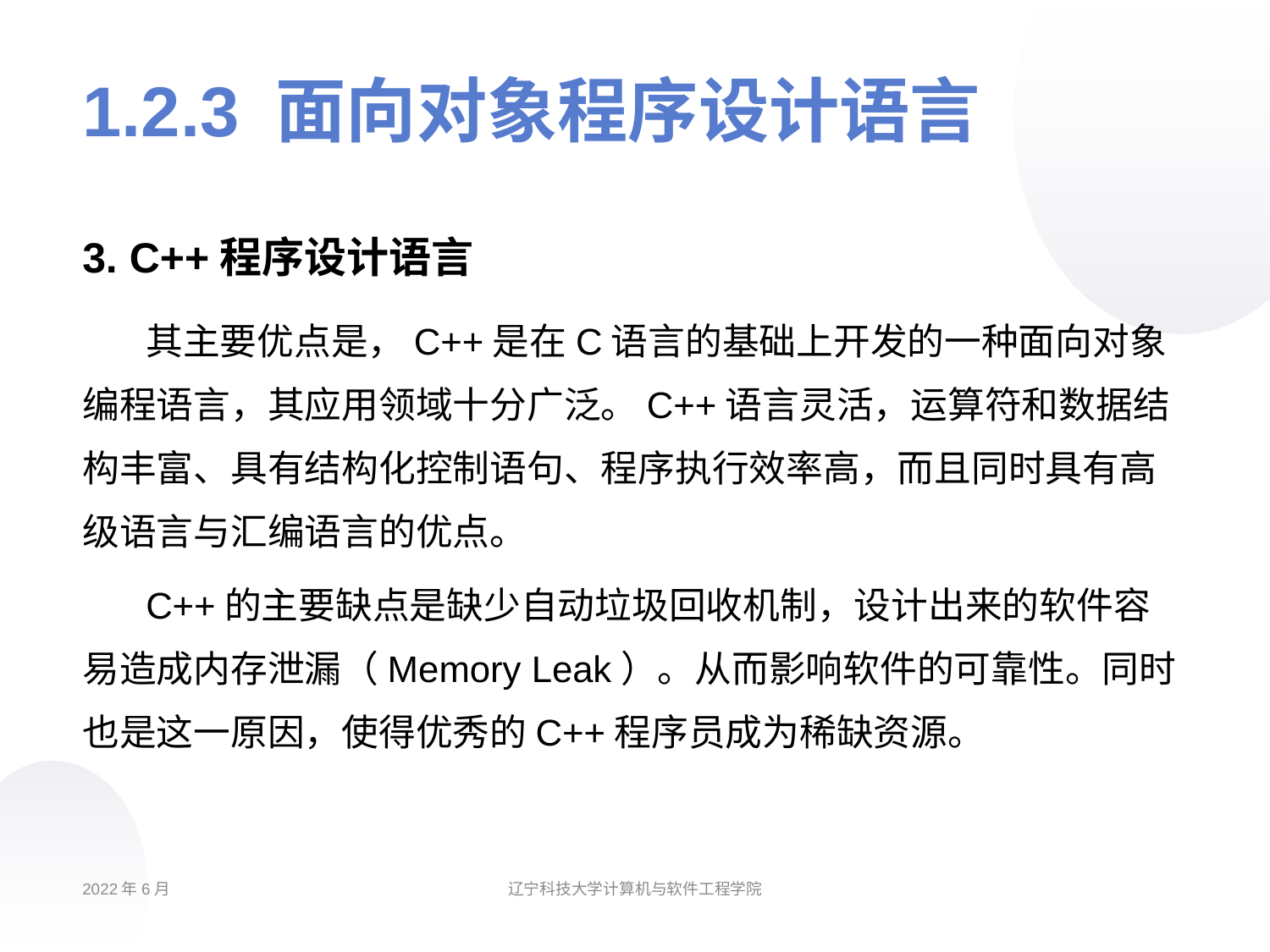

# 1.2.3 面向对象程序设计语言
3. C++程序设计语言
其主要优点是，C++是在C语言的基础上开发的一种面向对象编程语言，其应用领域十分广泛。C++语言灵活，运算符和数据结构丰富、具有结构化控制语句、程序执行效率高，而且同时具有高级语言与汇编语言的优点。
C++的主要缺点是缺少自动垃圾回收机制，设计出来的软件容易造成内存泄漏（Memory Leak）。从而影响软件的可靠性。同时也是这一原因，使得优秀的C++程序员成为稀缺资源。

2022年6月
辽宁科技大学计算机与软件工程学院
111